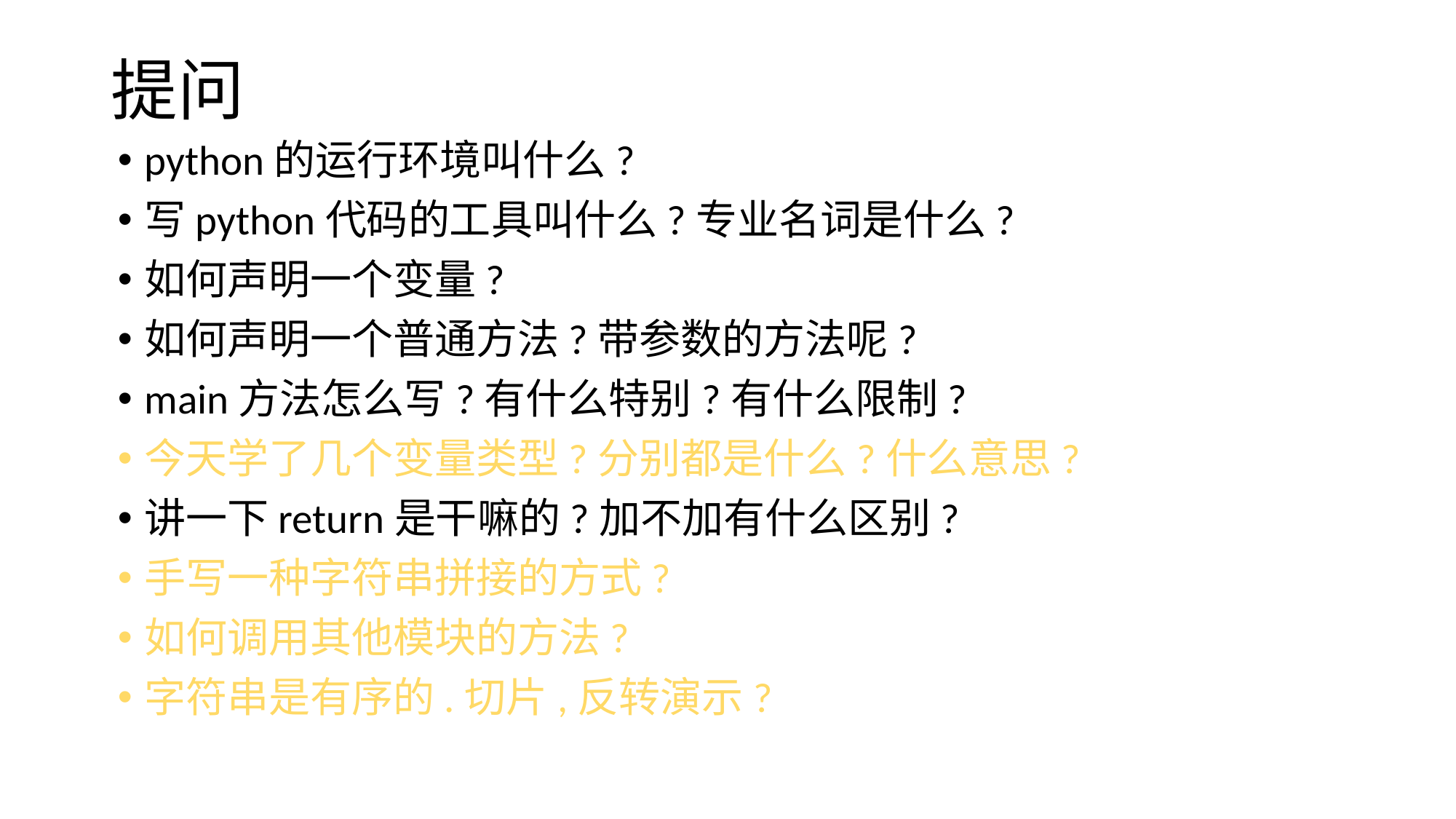

# 提问
python的运行环境叫什么?
写python代码的工具叫什么?专业名词是什么?
如何声明一个变量?
如何声明一个普通方法?带参数的方法呢?
main方法怎么写?有什么特别?有什么限制?
今天学了几个变量类型?分别都是什么?什么意思?
讲一下return是干嘛的?加不加有什么区别?
手写一种字符串拼接的方式?
如何调用其他模块的方法?
字符串是有序的.切片,反转演示?